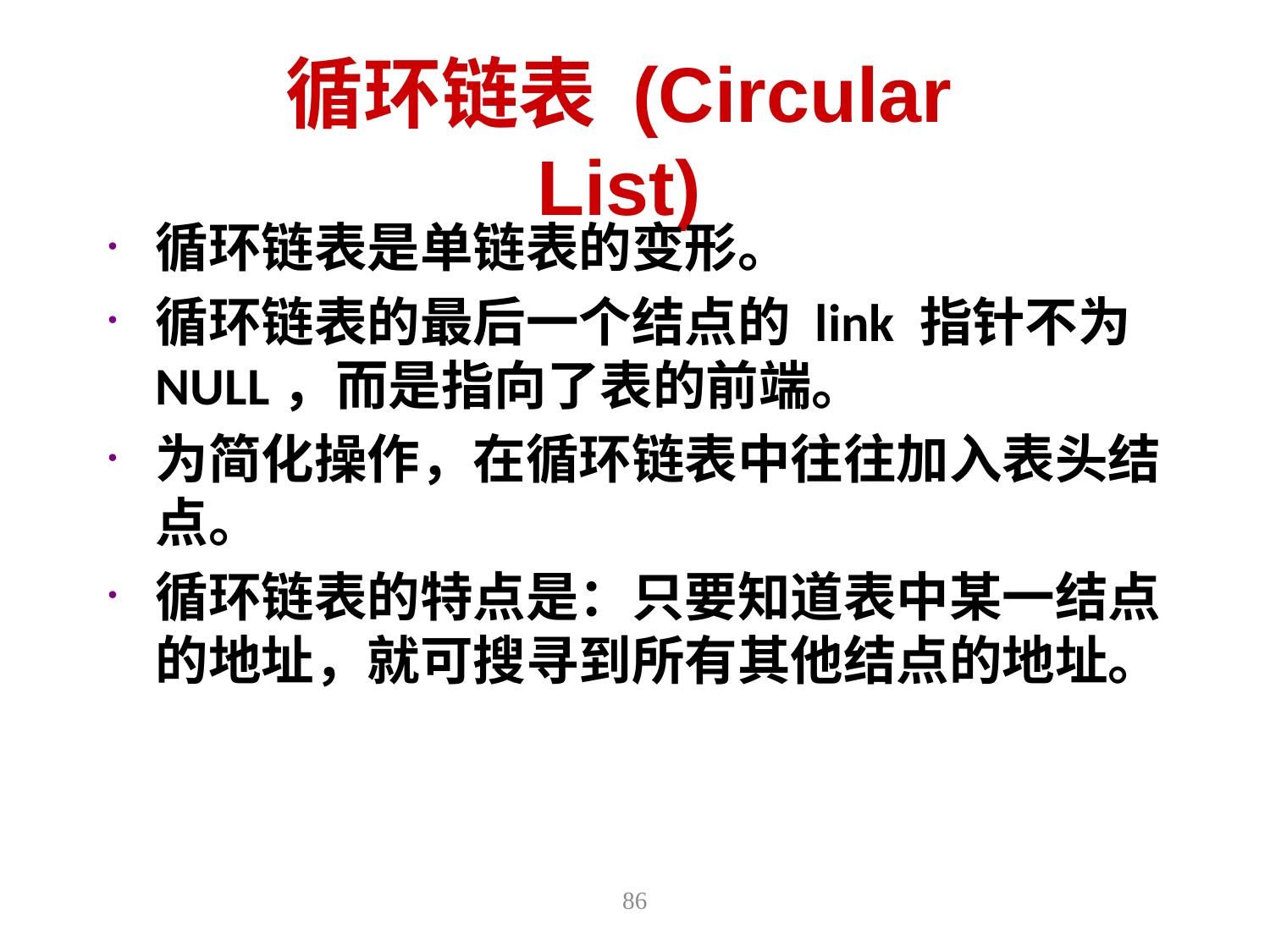

# 循环链表 (Circular List)
循环链表是单链表的变形。
循环链表的最后一个结点的 link 指针不为 NULL，而是指向了表的前端。
为简化操作，在循环链表中往往加入表头结点。
循环链表的特点是：只要知道表中某一结点的地址，就可搜寻到所有其他结点的地址。
86